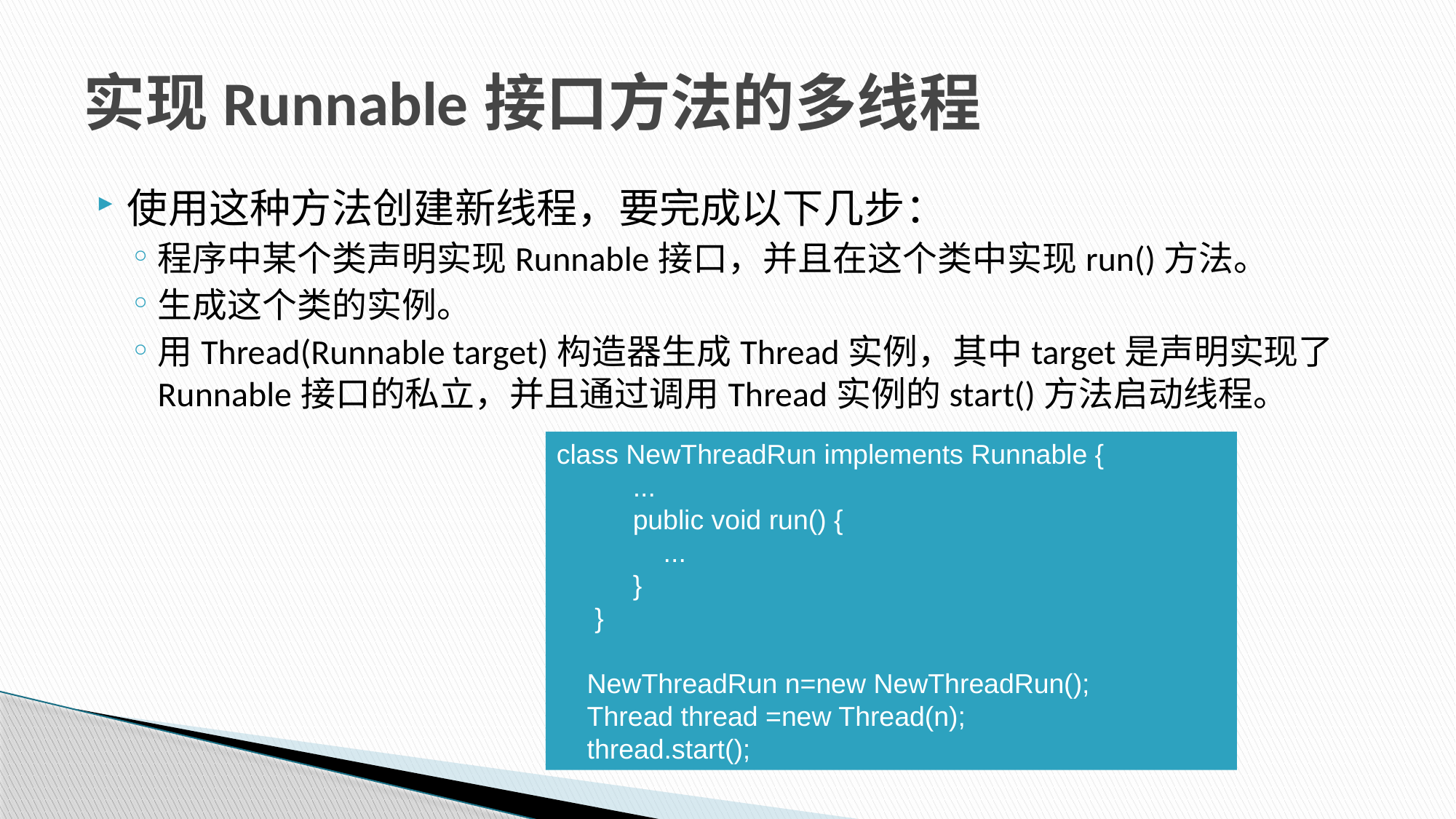

# 实现Runnable接口方法的多线程
使用这种方法创建新线程，要完成以下几步：
程序中某个类声明实现Runnable接口，并且在这个类中实现run()方法。
生成这个类的实例。
用Thread(Runnable target)构造器生成Thread实例，其中target是声明实现了Runnable接口的私立，并且通过调用Thread实例的start()方法启动线程。

class NewThreadRun implements Runnable {
          ...
          public void run() {
              ...
          }
     }

    NewThreadRun n=new NewThreadRun();
    Thread thread =new Thread(n);
    thread.start();